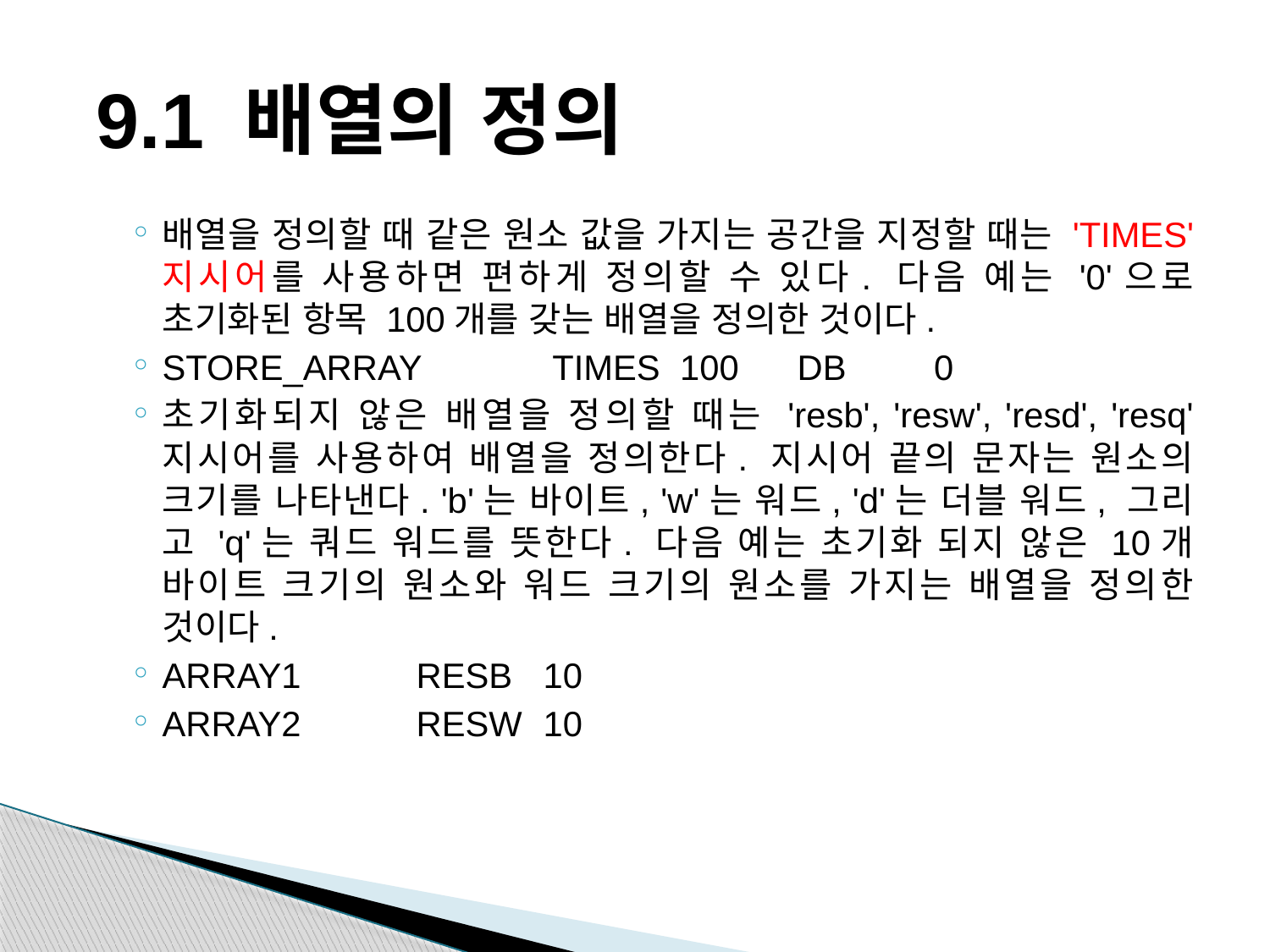

# 9.1 배열의 정의
배열을 정의할 때 같은 원소 값을 가지는 공간을 지정할 때는 'TIMES' 지시어를 사용하면 편하게 정의할 수 있다. 다음 예는 '0'으로 초기화된 항목 100개를 갖는 배열을 정의한 것이다.
STORE_ARRAY	 TIMES	 100	DB	 0
초기화되지 않은 배열을 정의할 때는 'resb', 'resw', 'resd', 'resq' 지시어를 사용하여 배열을 정의한다. 지시어 끝의 문자는 원소의 크기를 나타낸다. 'b'는 바이트, 'w'는 워드, 'd'는 더블 워드, 그리고 'q'는 쿼드 워드를 뜻한다. 다음 예는 초기화 되지 않은 10개 바이트 크기의 원소와 워드 크기의 원소를 가지는 배열을 정의한 것이다.
ARRAY1	RESB	10
ARRAY2	RESW	10